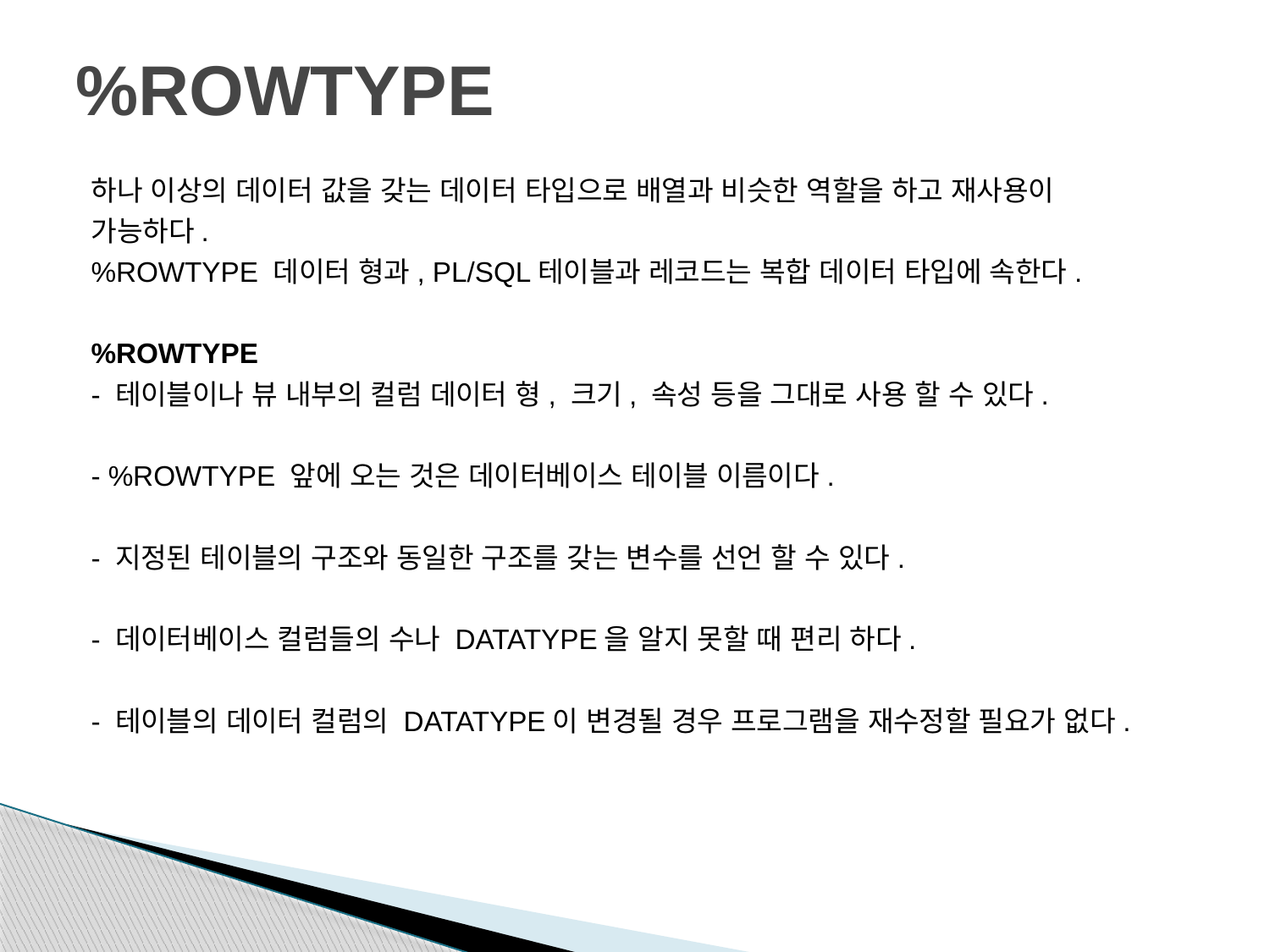

# %ROWTYPE
하나 이상의 데이터 값을 갖는 데이터 타입으로 배열과 비슷한 역할을 하고 재사용이
가능하다.
%ROWTYPE 데이터 형과, PL/SQL테이블과 레코드는 복합 데이터 타입에 속한다.

%ROWTYPE
- 테이블이나 뷰 내부의 컬럼 데이터 형, 크기, 속성 등을 그대로 사용 할 수 있다.

- %ROWTYPE 앞에 오는 것은 데이터베이스 테이블 이름이다.

- 지정된 테이블의 구조와 동일한 구조를 갖는 변수를 선언 할 수 있다.

- 데이터베이스 컬럼들의 수나 DATATYPE을 알지 못할 때 편리 하다.

- 테이블의 데이터 컬럼의 DATATYPE이 변경될 경우 프로그램을 재수정할 필요가 없다.